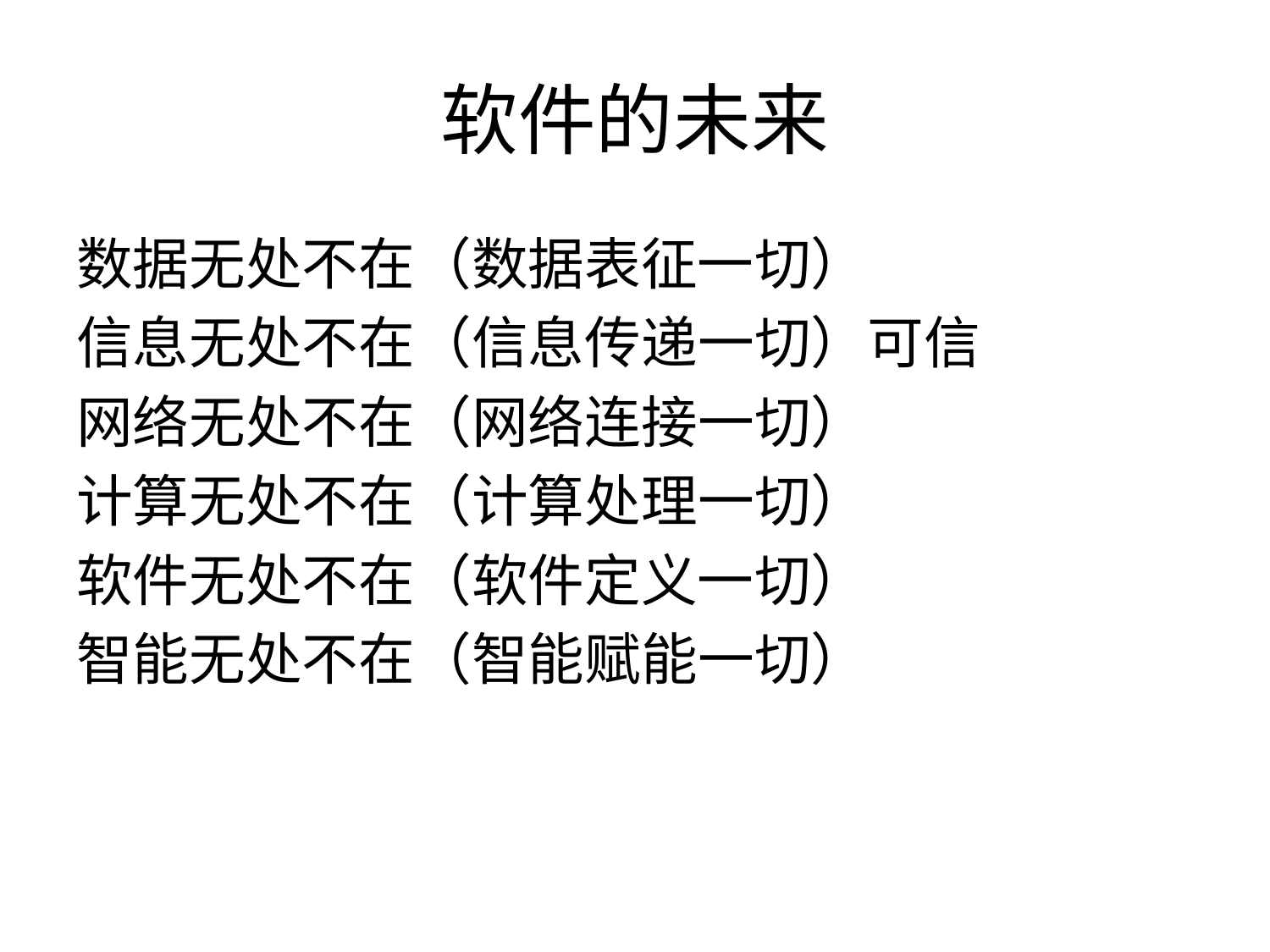

# 软件的未来
数据无处不在（数据表征一切）
信息无处不在（信息传递一切）可信
网络无处不在（网络连接一切）
计算无处不在（计算处理一切）
软件无处不在（软件定义一切）
智能无处不在（智能赋能一切）